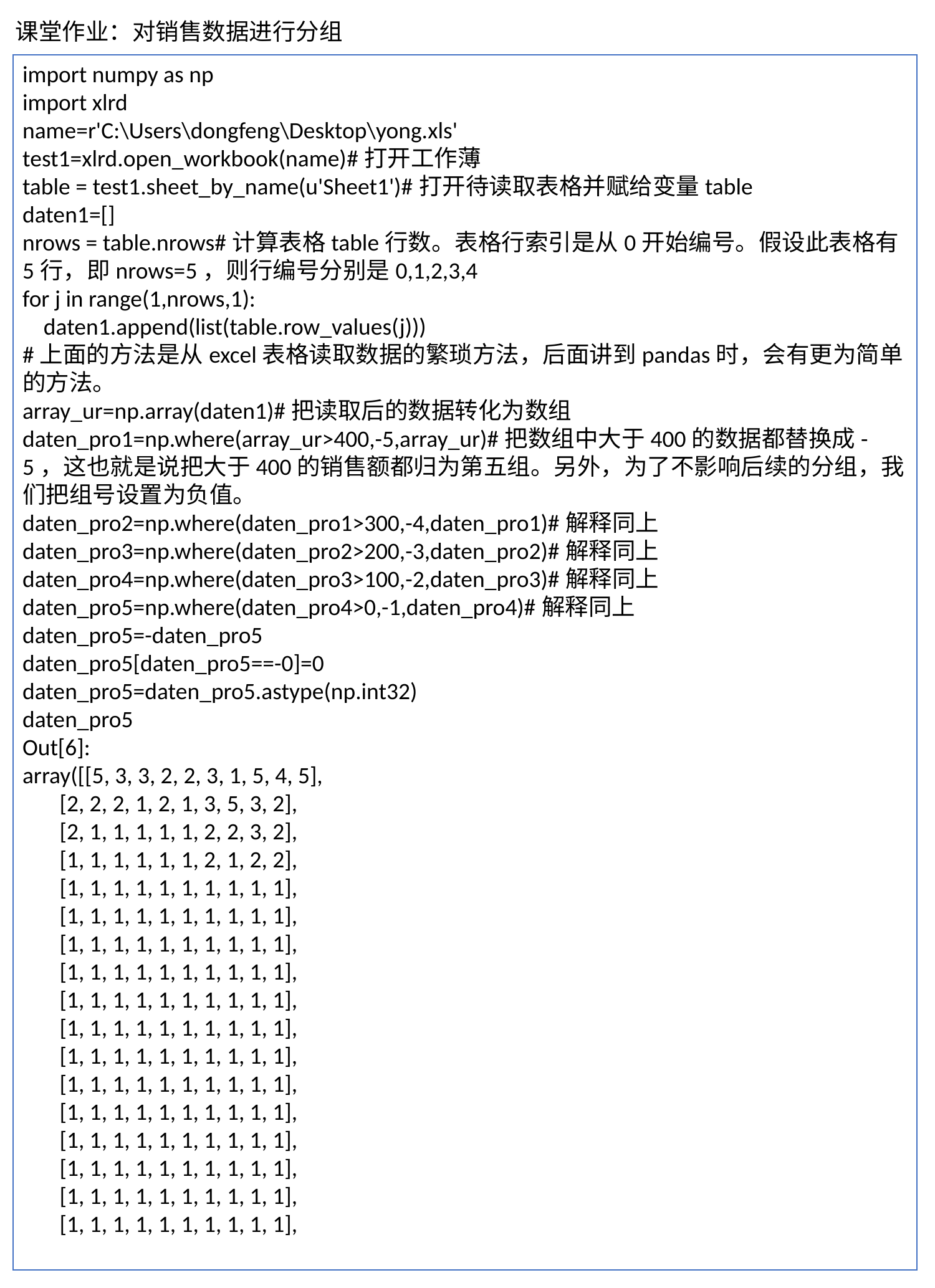

课堂作业：对销售数据进行分组
import numpy as np
import xlrd
name=r'C:\Users\dongfeng\Desktop\yong.xls'
test1=xlrd.open_workbook(name)#打开工作薄
table = test1.sheet_by_name(u'Sheet1')#打开待读取表格并赋给变量table
daten1=[]
nrows = table.nrows#计算表格table行数。表格行索引是从0开始编号。假设此表格有5行，即nrows=5，则行编号分别是0,1,2,3,4
for j in range(1,nrows,1):
    daten1.append(list(table.row_values(j)))
#上面的方法是从excel表格读取数据的繁琐方法，后面讲到pandas时，会有更为简单的方法。
array_ur=np.array(daten1)#把读取后的数据转化为数组
daten_pro1=np.where(array_ur>400,-5,array_ur)#把数组中大于400的数据都替换成-5，这也就是说把大于400的销售额都归为第五组。另外，为了不影响后续的分组，我们把组号设置为负值。
daten_pro2=np.where(daten_pro1>300,-4,daten_pro1)#解释同上
daten_pro3=np.where(daten_pro2>200,-3,daten_pro2)#解释同上
daten_pro4=np.where(daten_pro3>100,-2,daten_pro3)#解释同上
daten_pro5=np.where(daten_pro4>0,-1,daten_pro4)#解释同上
daten_pro5=-daten_pro5
daten_pro5[daten_pro5==-0]=0
daten_pro5=daten_pro5.astype(np.int32)
daten_pro5
Out[6]:
array([[5, 3, 3, 2, 2, 3, 1, 5, 4, 5],
       [2, 2, 2, 1, 2, 1, 3, 5, 3, 2],
       [2, 1, 1, 1, 1, 1, 2, 2, 3, 2],
       [1, 1, 1, 1, 1, 1, 2, 1, 2, 2],
       [1, 1, 1, 1, 1, 1, 1, 1, 1, 1],
       [1, 1, 1, 1, 1, 1, 1, 1, 1, 1],
       [1, 1, 1, 1, 1, 1, 1, 1, 1, 1],
       [1, 1, 1, 1, 1, 1, 1, 1, 1, 1],
       [1, 1, 1, 1, 1, 1, 1, 1, 1, 1],
       [1, 1, 1, 1, 1, 1, 1, 1, 1, 1],
       [1, 1, 1, 1, 1, 1, 1, 1, 1, 1],
       [1, 1, 1, 1, 1, 1, 1, 1, 1, 1],
       [1, 1, 1, 1, 1, 1, 1, 1, 1, 1],
       [1, 1, 1, 1, 1, 1, 1, 1, 1, 1],
       [1, 1, 1, 1, 1, 1, 1, 1, 1, 1],
       [1, 1, 1, 1, 1, 1, 1, 1, 1, 1],
       [1, 1, 1, 1, 1, 1, 1, 1, 1, 1],